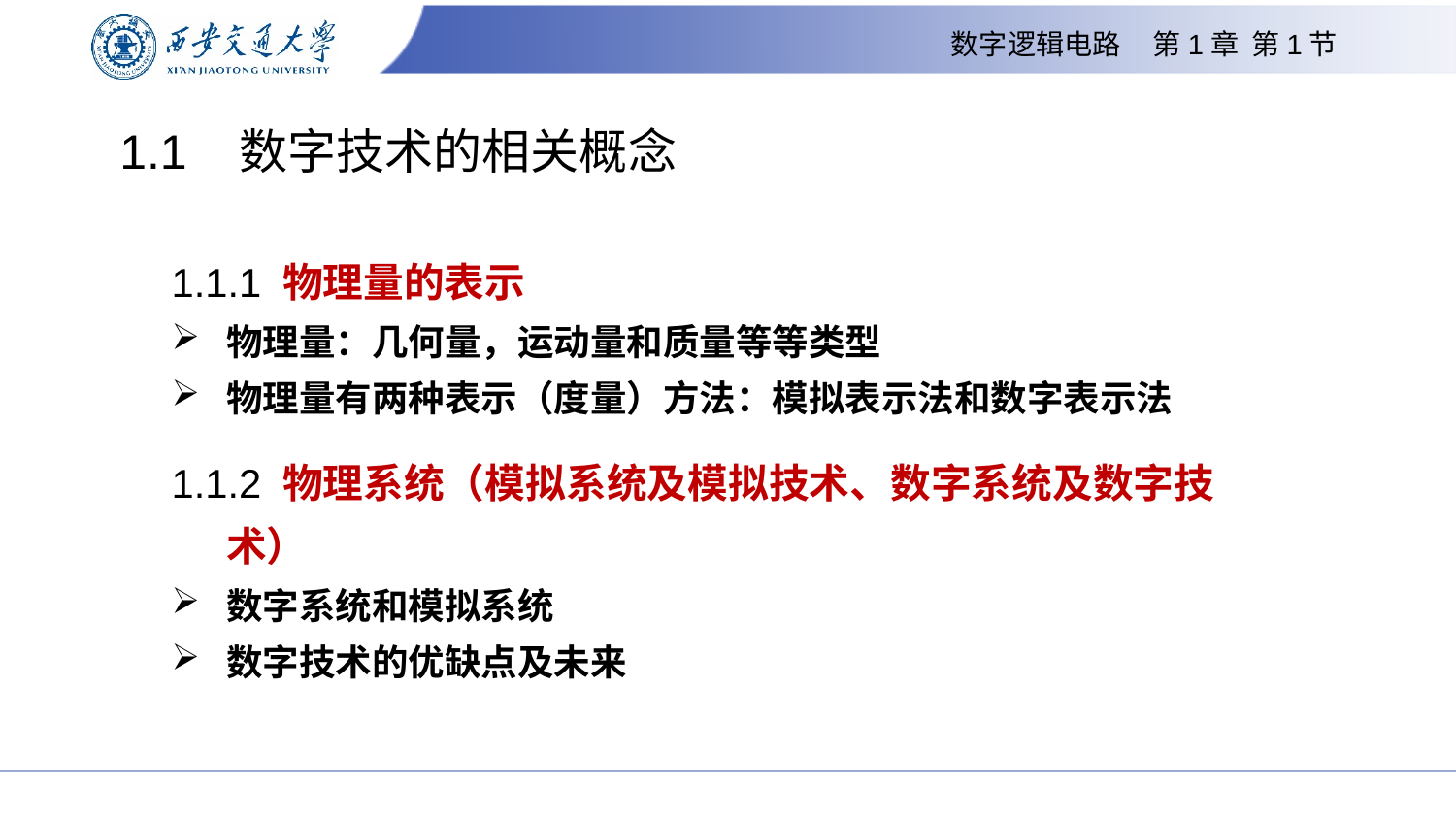

数字逻辑电路     第1章  第1节
# 1.1   数字技术的相关概念
1.1.1 物理量的表示
物理量：几何量，运动量和质量等等类型
物理量有两种表示（度量）方法：模拟表示法和数字表示法
1.1.2 物理系统（模拟系统及模拟技术、数字系统及数字技术）
数字系统和模拟系统
数字技术的优缺点及未来